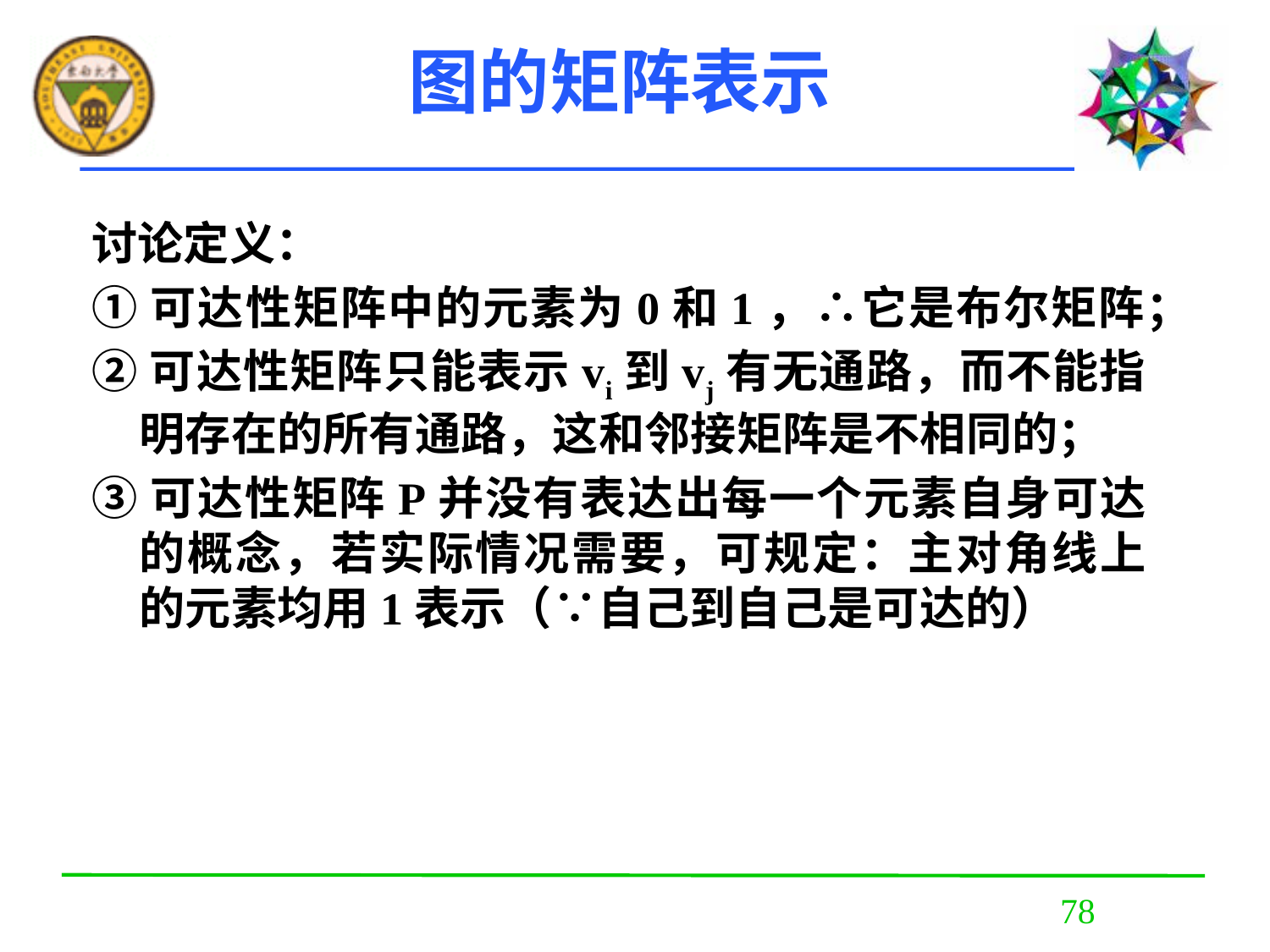

# 图的矩阵表示
讨论定义：
①可达性矩阵中的元素为0和1，∴它是布尔矩阵；
②可达性矩阵只能表示vi到vj有无通路，而不能指明存在的所有通路，这和邻接矩阵是不相同的；
③可达性矩阵P并没有表达出每一个元素自身可达的概念，若实际情况需要，可规定：主对角线上的元素均用1表示（∵自己到自己是可达的）